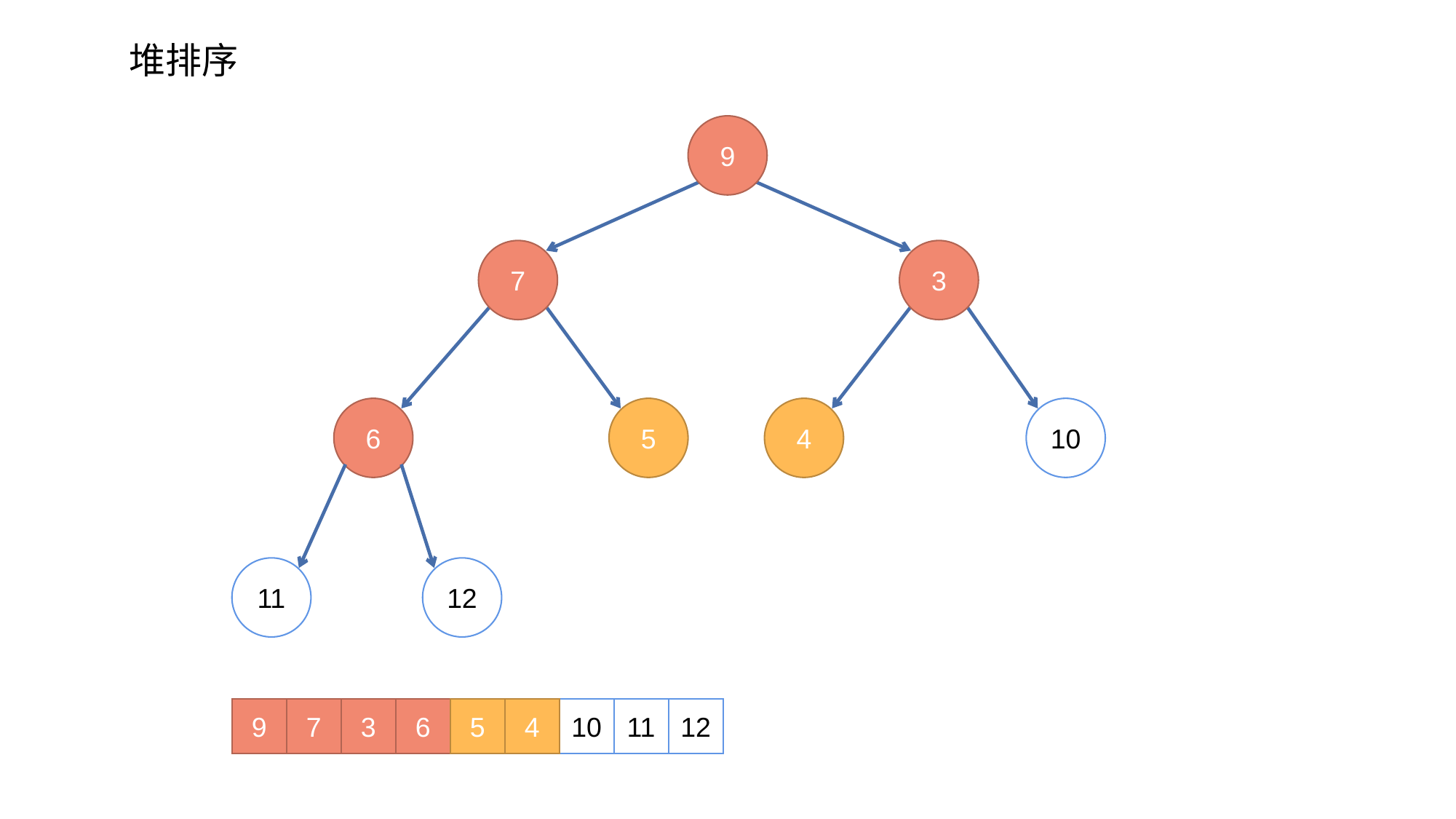

堆排序
9
7
3
6
5
4
10
11
12
9
7
3
6
5
4
10
11
12